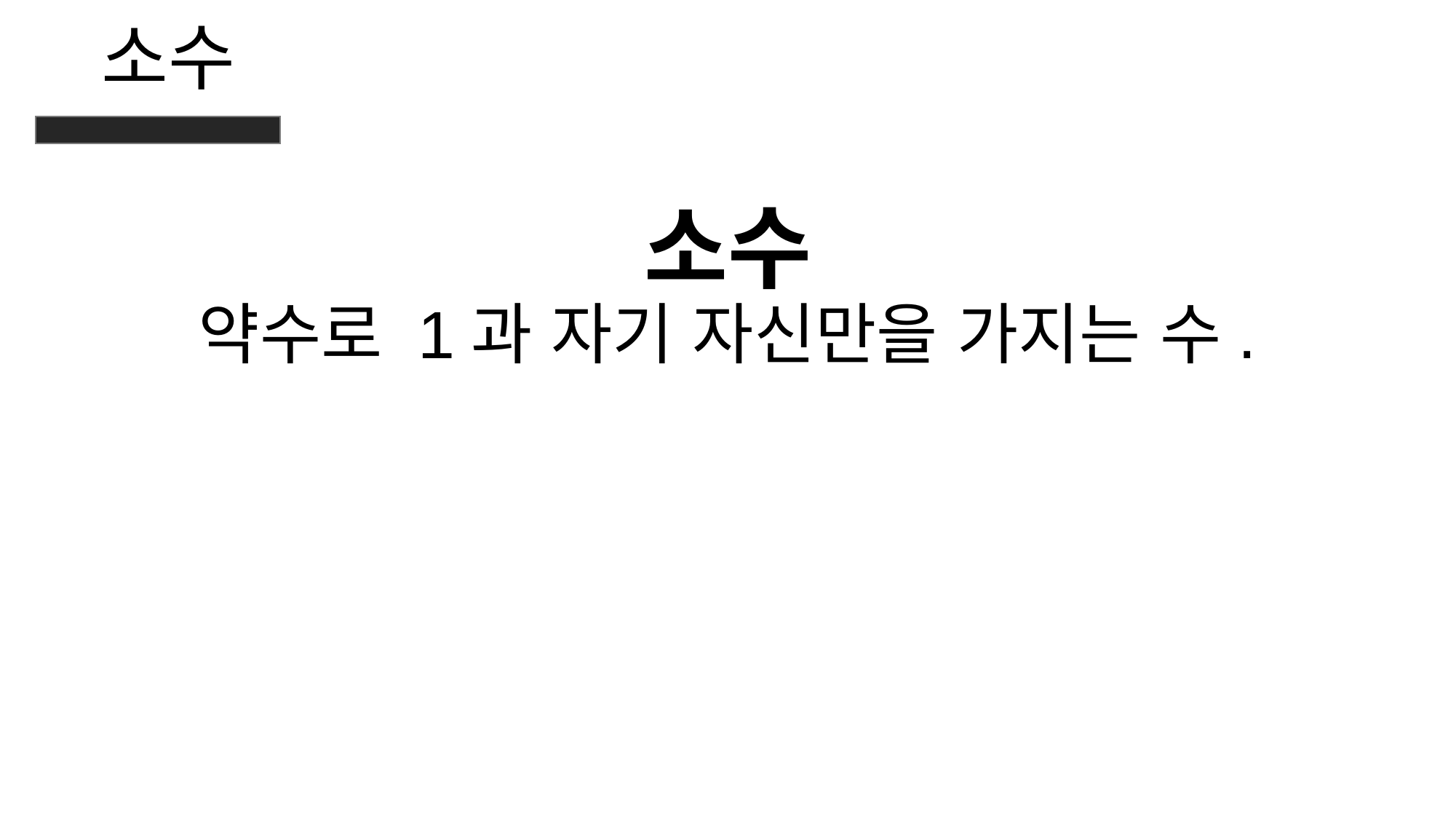

소수

소수
약수로 1과 자기 자신만을 가지는 수.